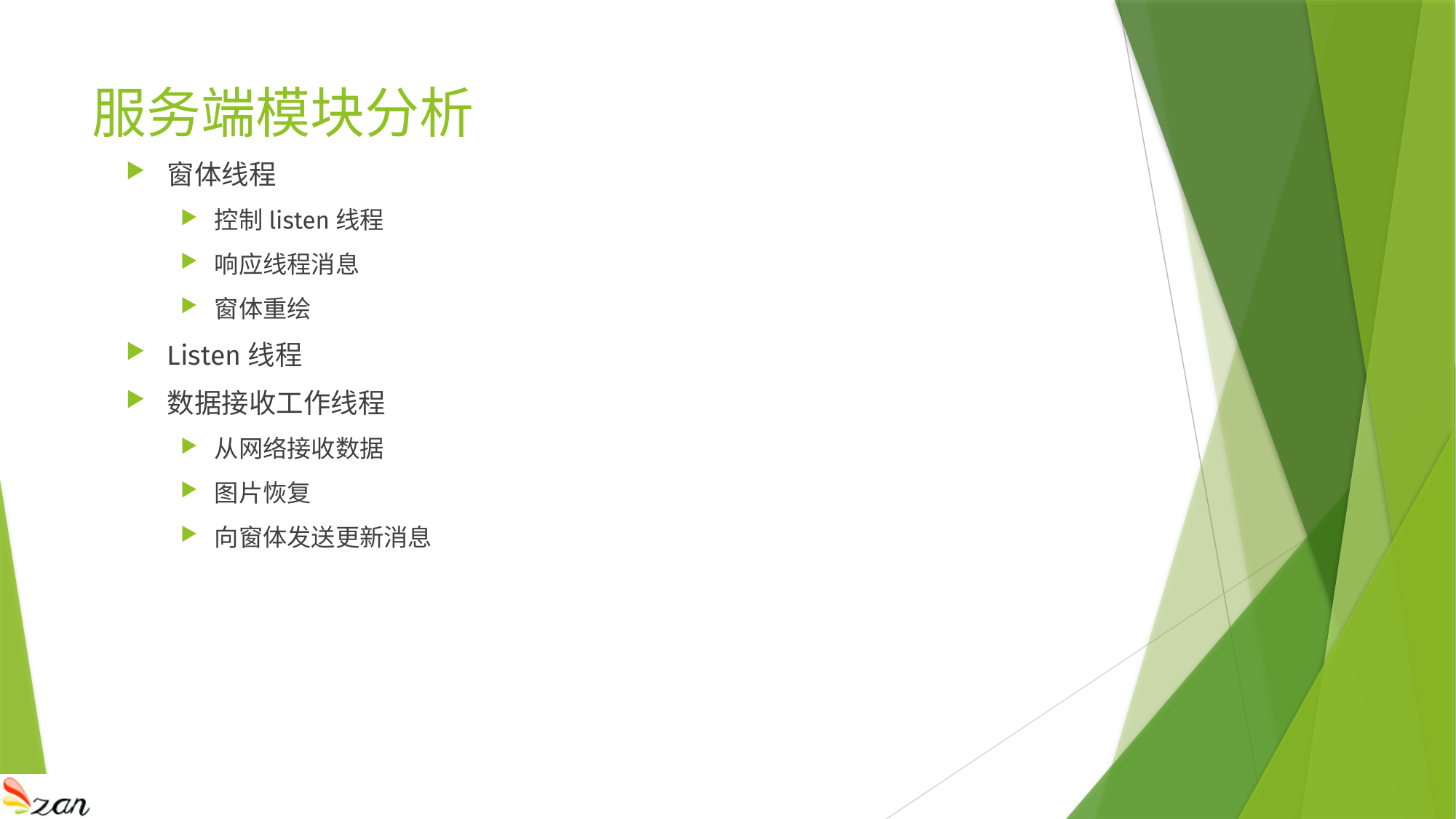

# 服务端模块分析
窗体线程
控制listen线程
响应线程消息
窗体重绘
Listen线程
数据接收工作线程
从网络接收数据
图片恢复
向窗体发送更新消息